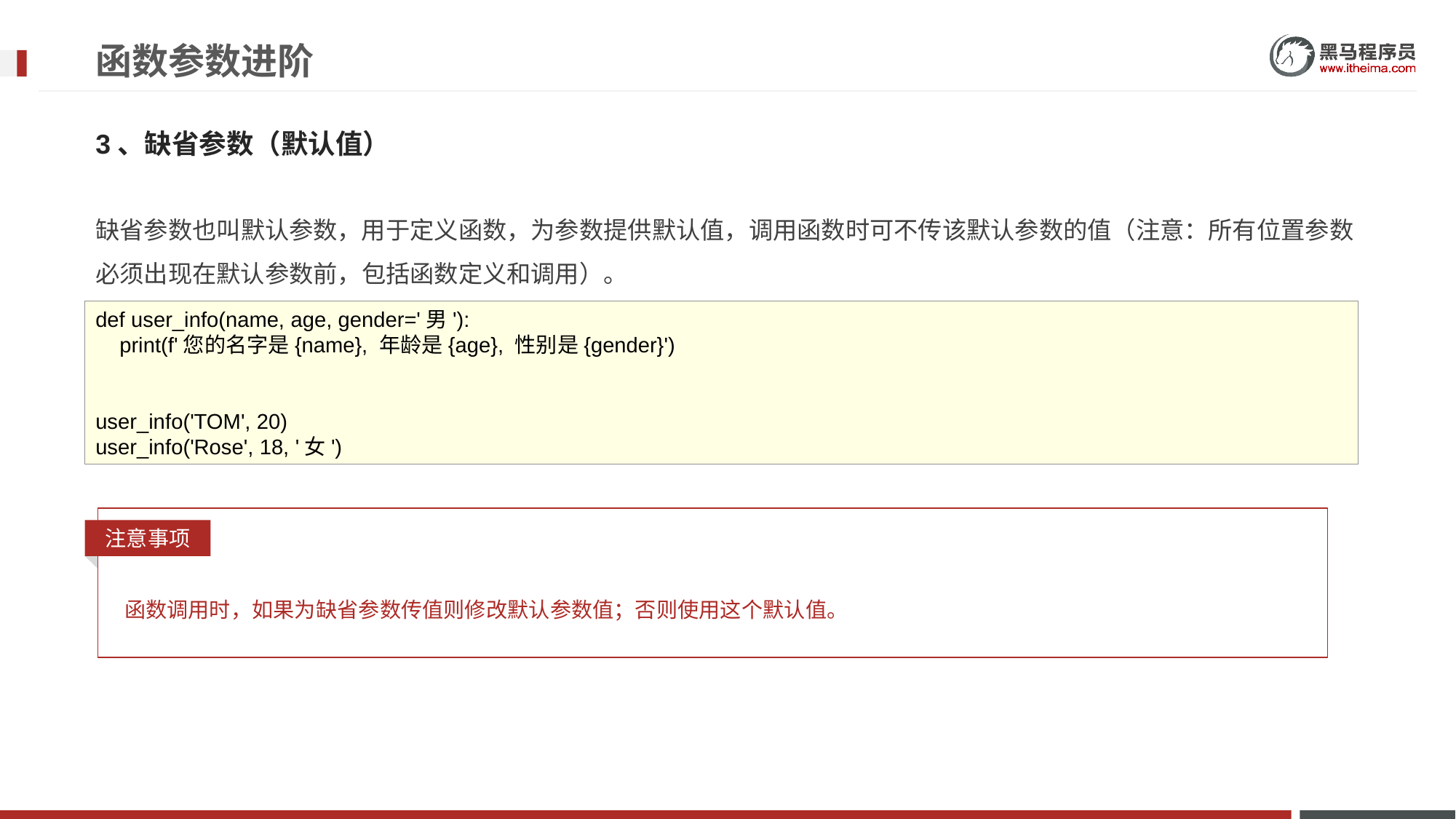

# 函数参数进阶
3、缺省参数（默认值）
缺省参数也叫默认参数，用于定义函数，为参数提供默认值，调用函数时可不传该默认参数的值（注意：所有位置参数必须出现在默认参数前，包括函数定义和调用）。
def user_info(name, age, gender='男'):
    print(f'您的名字是{name}, 年龄是{age}, 性别是{gender}')

user_info('TOM', 20)
user_info('Rose', 18, '女')

注意事项

函数调用时，如果为缺省参数传值则修改默认参数值；否则使用这个默认值。